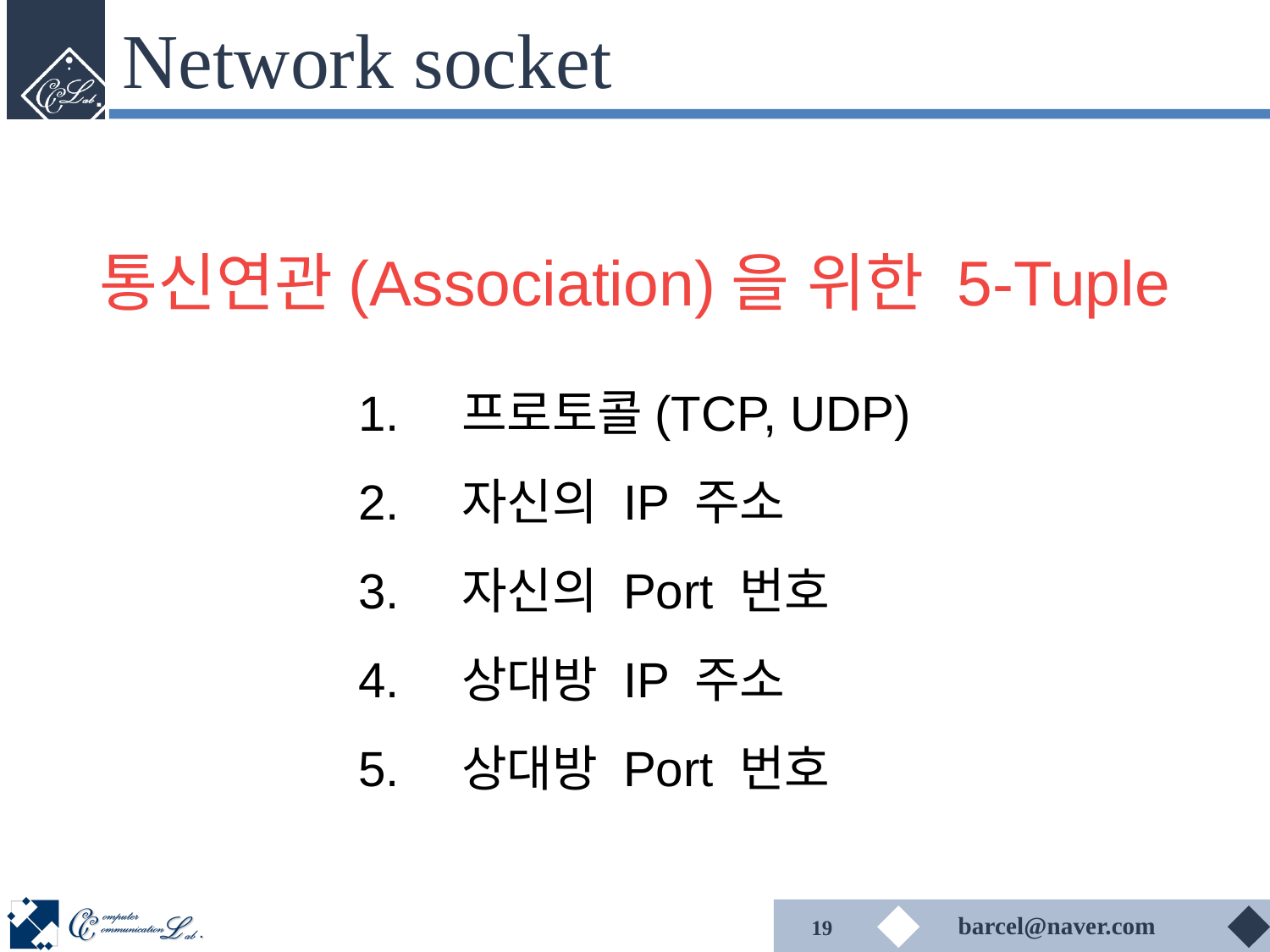

# Network socket
통신연관(Association)을 위한 5-Tuple
프로토콜(TCP, UDP)
자신의 IP 주소
자신의 Port 번호
상대방 IP 주소
상대방 Port 번호